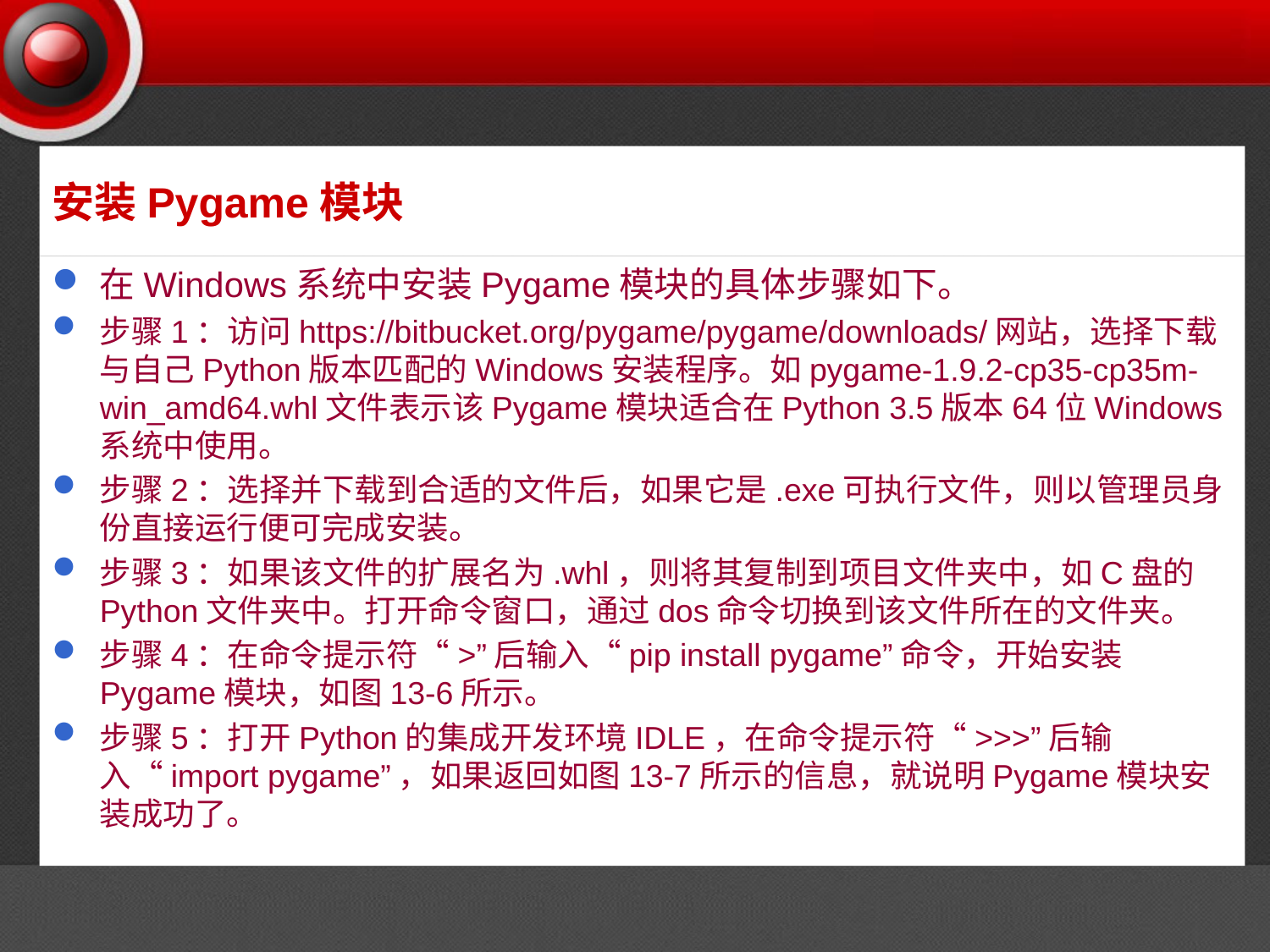

# 安装Pygame模块
在Windows系统中安装Pygame模块的具体步骤如下。
步骤1：访问https://bitbucket.org/pygame/pygame/downloads/网站，选择下载与自己Python版本匹配的Windows安装程序。如pygame-1.9.2-cp35-cp35m-win_amd64.whl文件表示该Pygame模块适合在Python 3.5版本64位Windows系统中使用。
步骤2：选择并下载到合适的文件后，如果它是.exe可执行文件，则以管理员身份直接运行便可完成安装。
步骤3：如果该文件的扩展名为.whl，则将其复制到项目文件夹中，如C盘的Python文件夹中。打开命令窗口，通过dos命令切换到该文件所在的文件夹。
步骤4：在命令提示符“>”后输入“pip install pygame”命令，开始安装Pygame模块，如图13-6所示。
步骤5：打开Python的集成开发环境IDLE，在命令提示符“>>>”后输入“import pygame”，如果返回如图13-7所示的信息，就说明Pygame模块安装成功了。